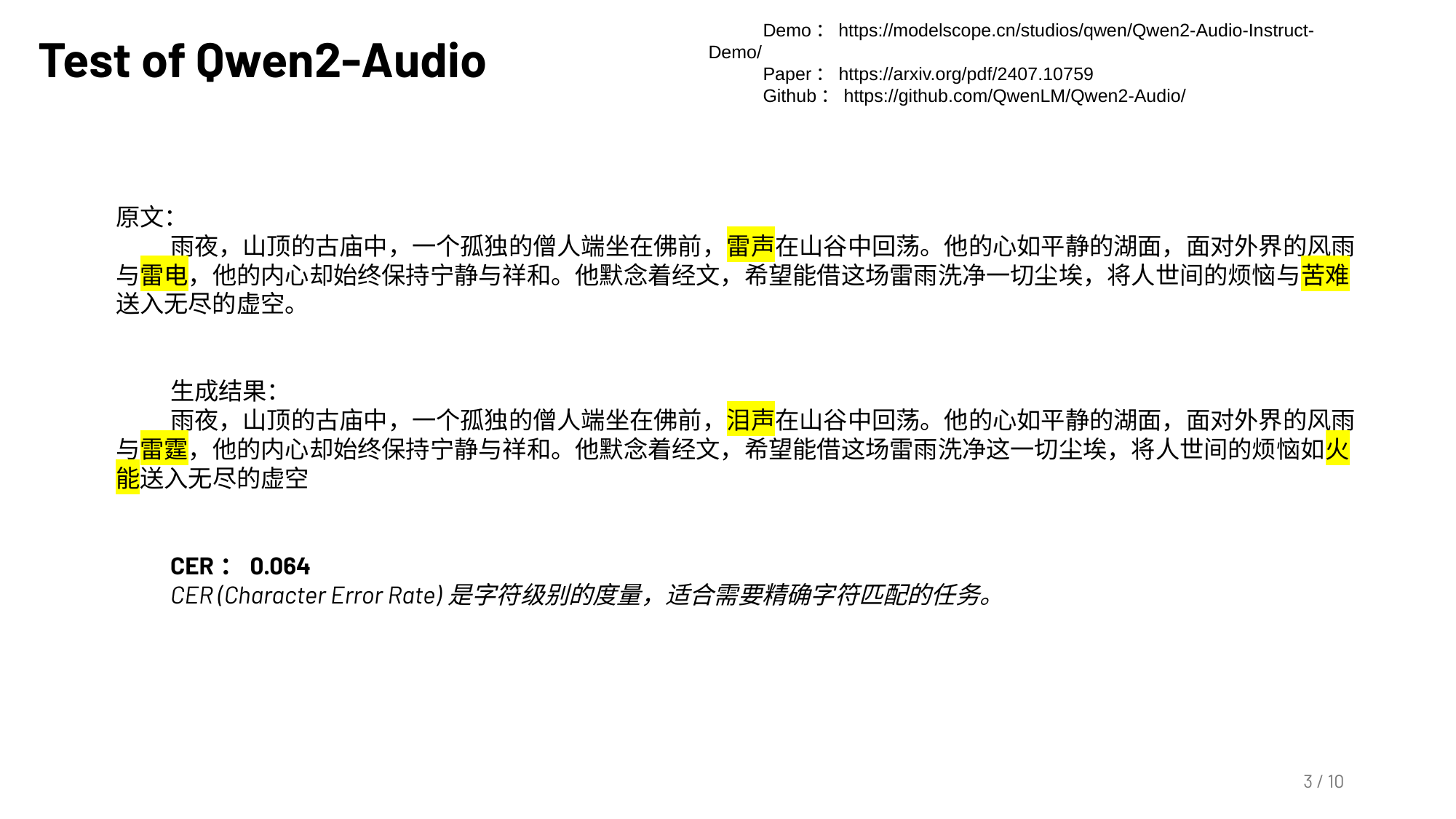

Demo：https://modelscope.cn/studios/qwen/Qwen2-Audio-Instruct-Demo/
Paper：https://arxiv.org/pdf/2407.10759
Github：https://github.com/QwenLM/Qwen2-Audio/
Test of Qwen2-Audio
原文：
雨夜，山顶的古庙中，一个孤独的僧人端坐在佛前，雷声在山谷中回荡。他的心如平静的湖面，面对外界的风雨与雷电，他的内心却始终保持宁静与祥和。他默念着经文，希望能借这场雷雨洗净一切尘埃，将人世间的烦恼与苦难送入无尽的虚空。

生成结果：
雨夜，山顶的古庙中，一个孤独的僧人端坐在佛前，泪声在山谷中回荡。他的心如平静的湖面，面对外界的风雨与雷霆，他的内心却始终保持宁静与祥和。他默念着经文，希望能借这场雷雨洗净这一切尘埃，将人世间的烦恼如火能送入无尽的虚空

CER：0.064
CER (Character Error Rate)是字符级别的度量，适合需要精确字符匹配的任务。
3 / 10